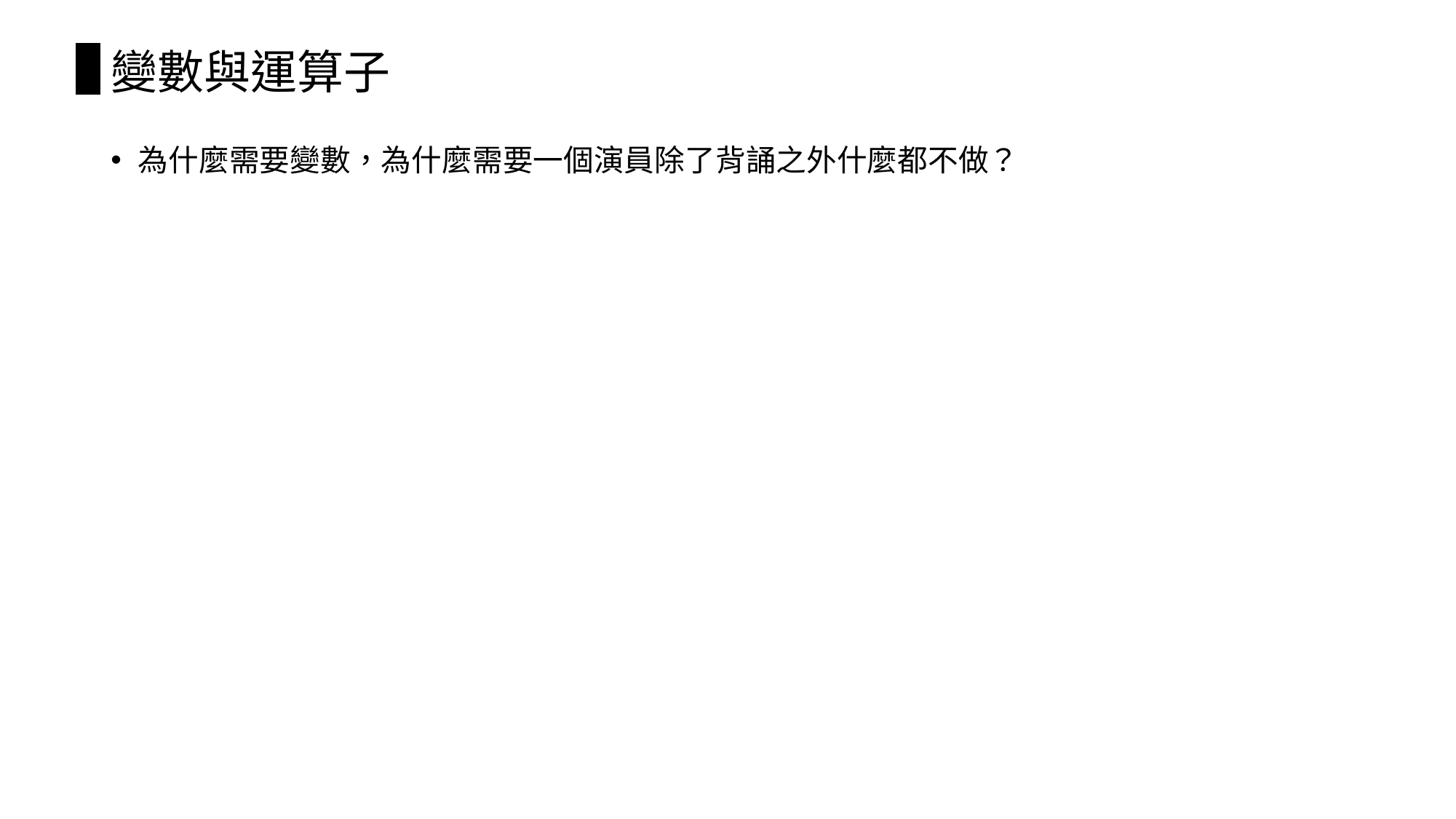

# 變數與運算子
為什麼需要變數，為什麼需要一個演員除了背誦之外什麼都不做？